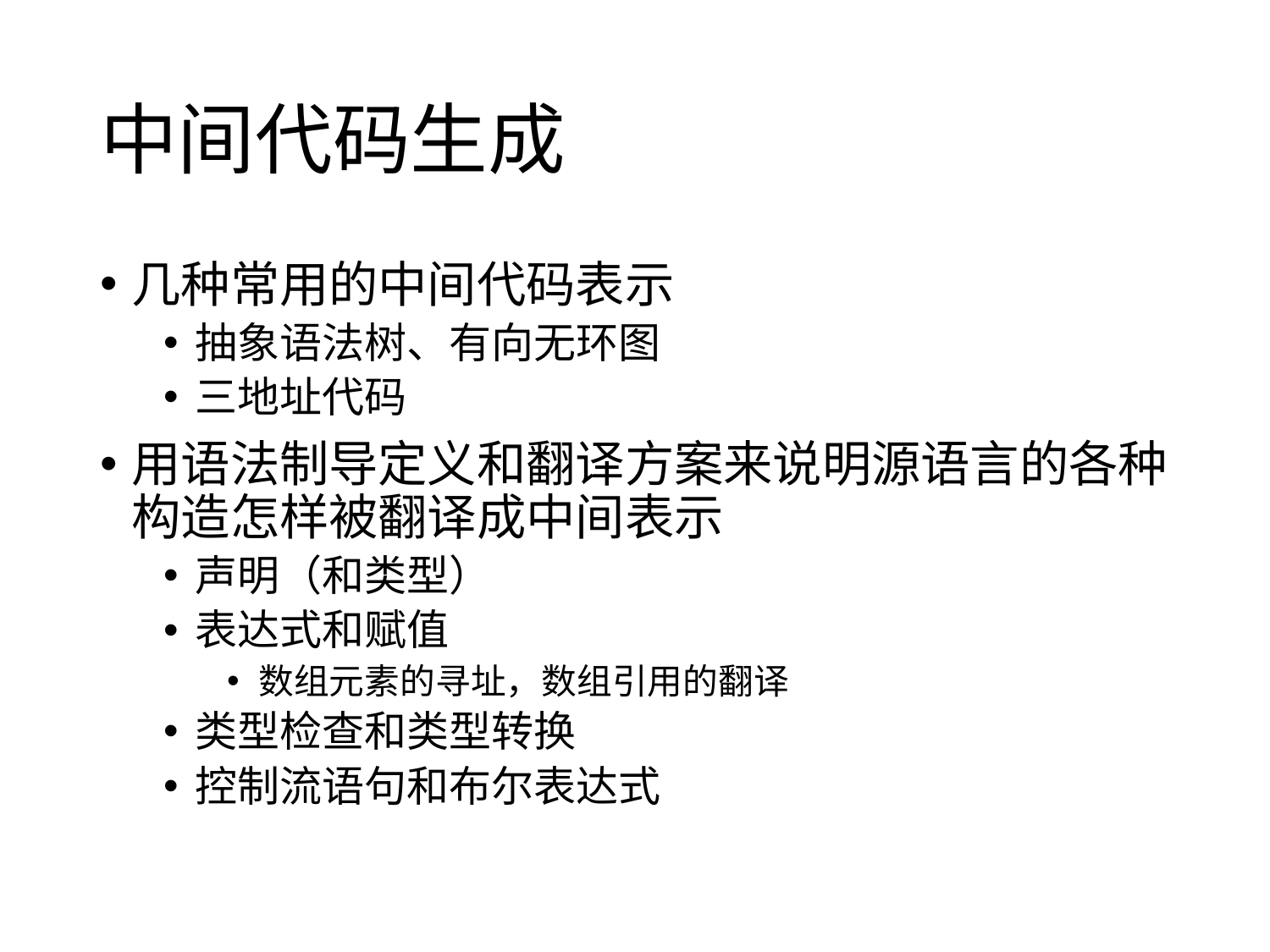

# 中间代码生成
几种常用的中间代码表示
抽象语法树、有向无环图
三地址代码
用语法制导定义和翻译方案来说明源语言的各种构造怎样被翻译成中间表示
声明（和类型）
表达式和赋值
数组元素的寻址，数组引用的翻译
类型检查和类型转换
控制流语句和布尔表达式